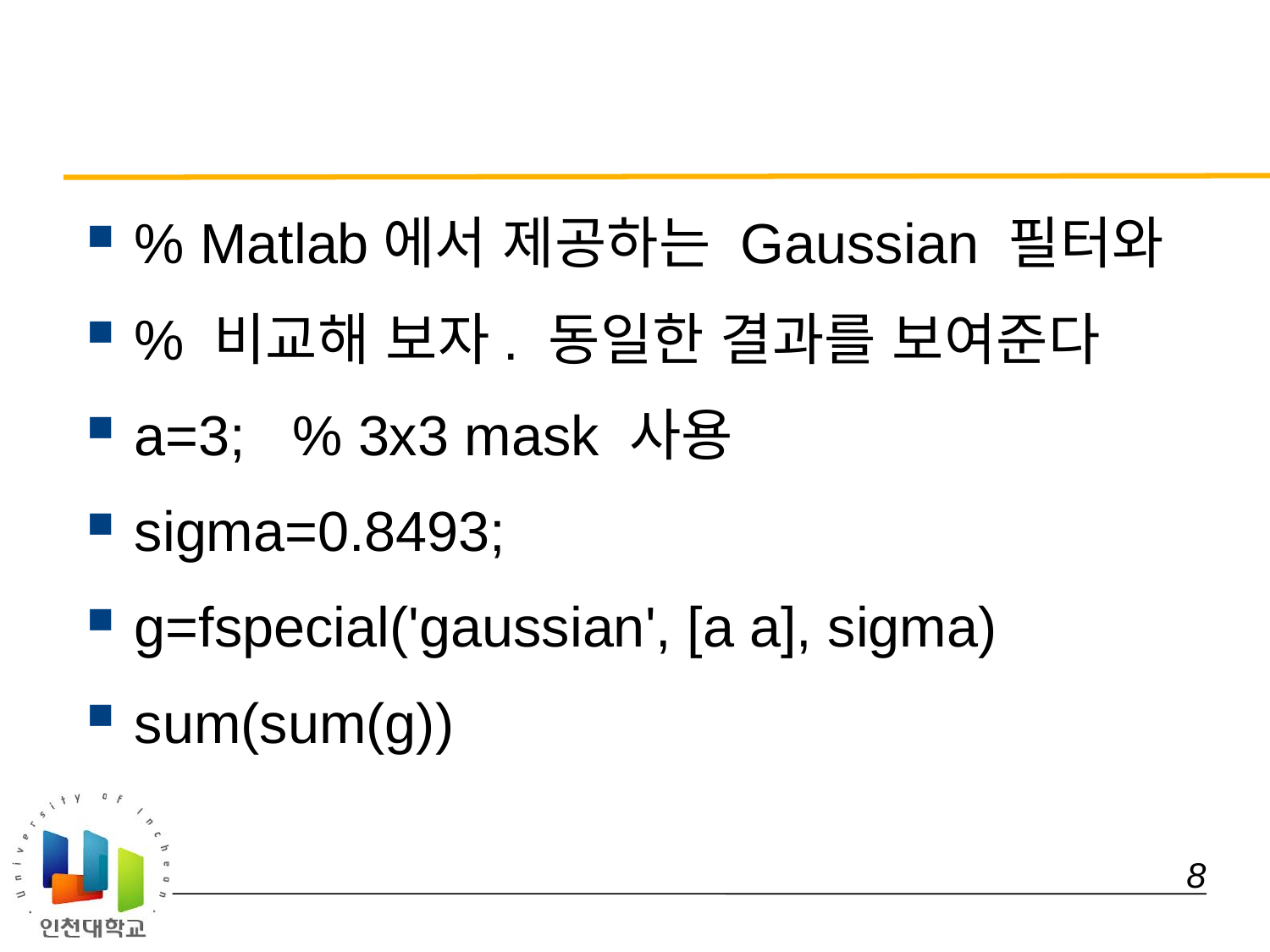

#
% Matlab에서 제공하는 Gaussian 필터와
% 비교해 보자. 동일한 결과를 보여준다
a=3;   % 3x3 mask 사용
sigma=0.8493;
g=fspecial('gaussian', [a a], sigma)
sum(sum(g))

 8